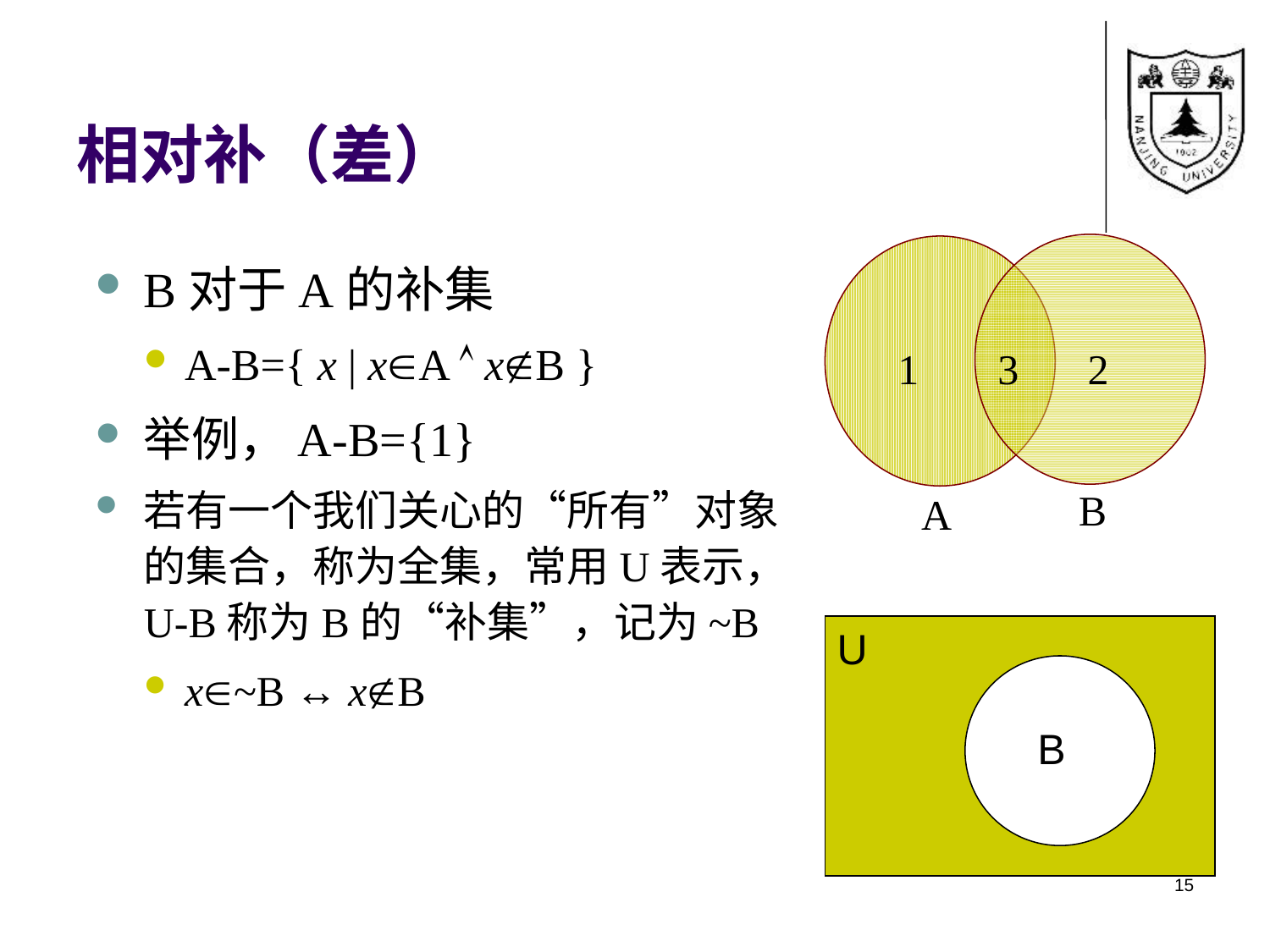

# 相对补（差）

B对于A的补集
A-B={ x | x∈A ∧ x∉B }
举例，A-B={1}
若有一个我们关心的“所有”对象的集合，称为全集，常用U表示，U-B称为B的“补集”，记为~B
x∈~B ↔ x∉B
1
3
2
B
A
U

B
15